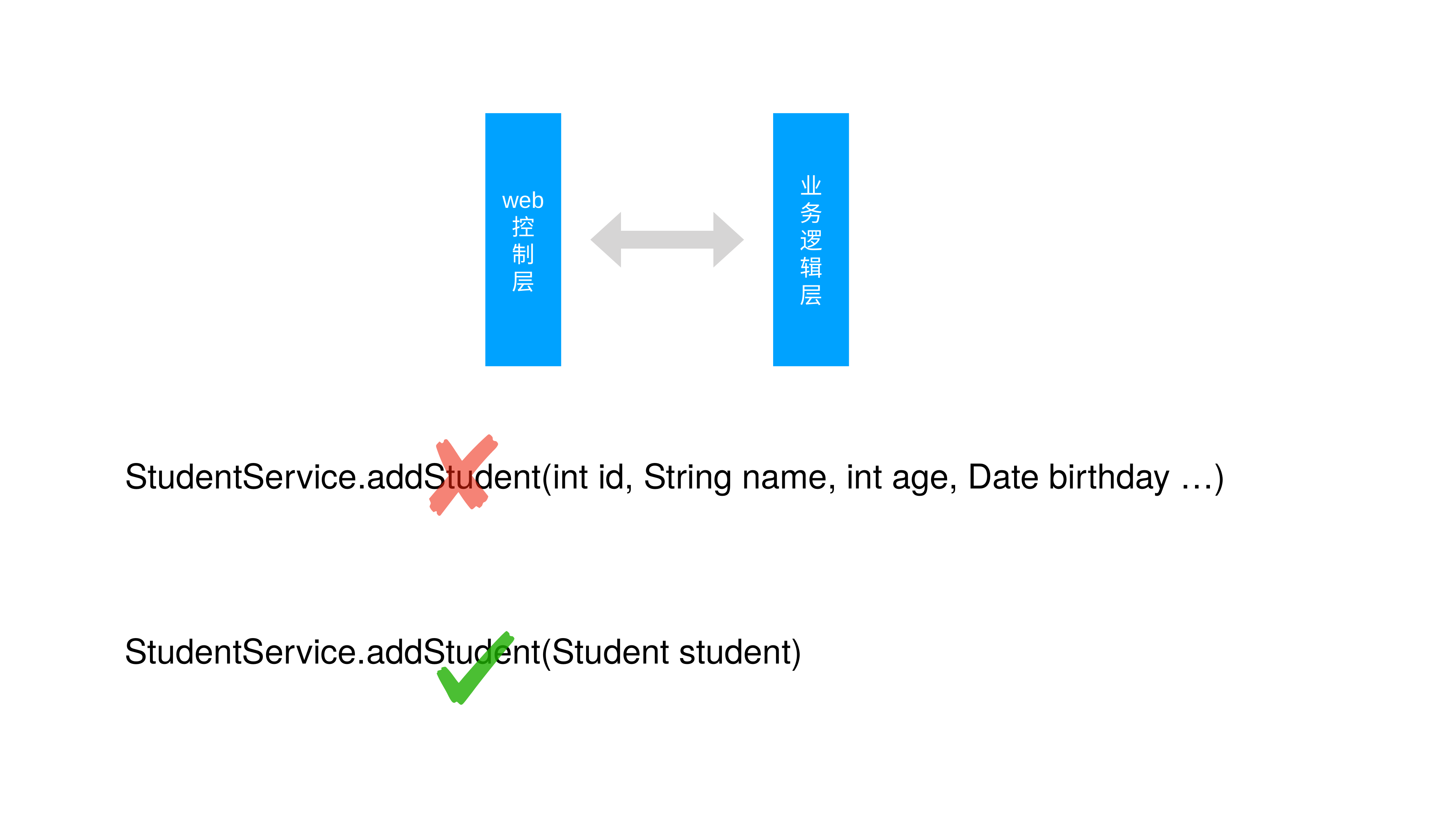

web
控
制
层
业
务
逻
辑
层

StudentService.addStudent(int id, String name, int age, Date birthday …)
StudentService.addStudent(Student student)